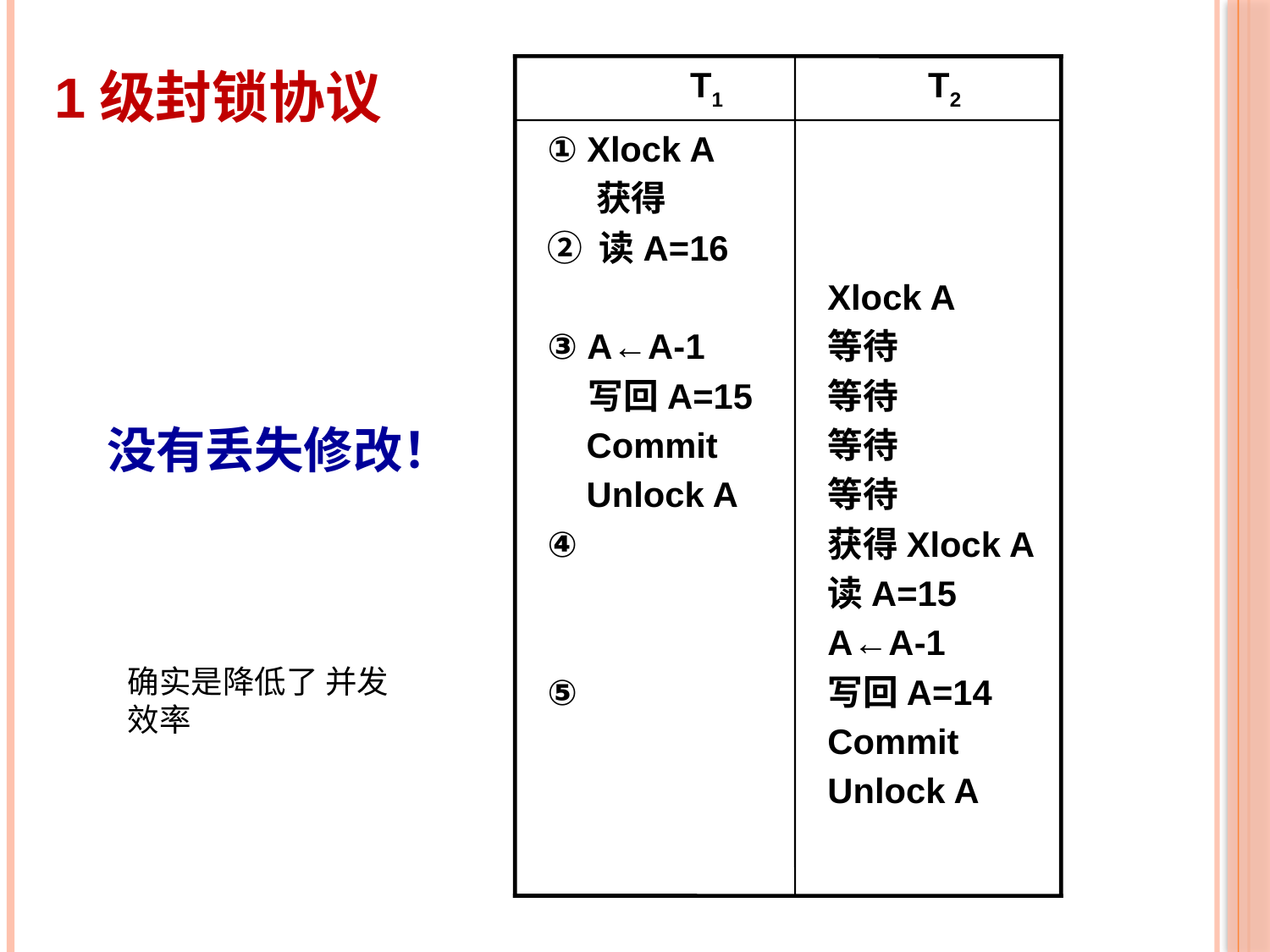

# 1级封锁协议

T1

T2

① Xlock A
     获得
② 读A=16

③ A←A-1
    写回A=15
    Commit
    Unlock A
④

⑤

Xlock A
等待
等待
等待
等待
获得Xlock A
读A=15
A←A-1
写回A=14
Commit
Unlock A

没有丢失修改！
确实是降低了 并发效率